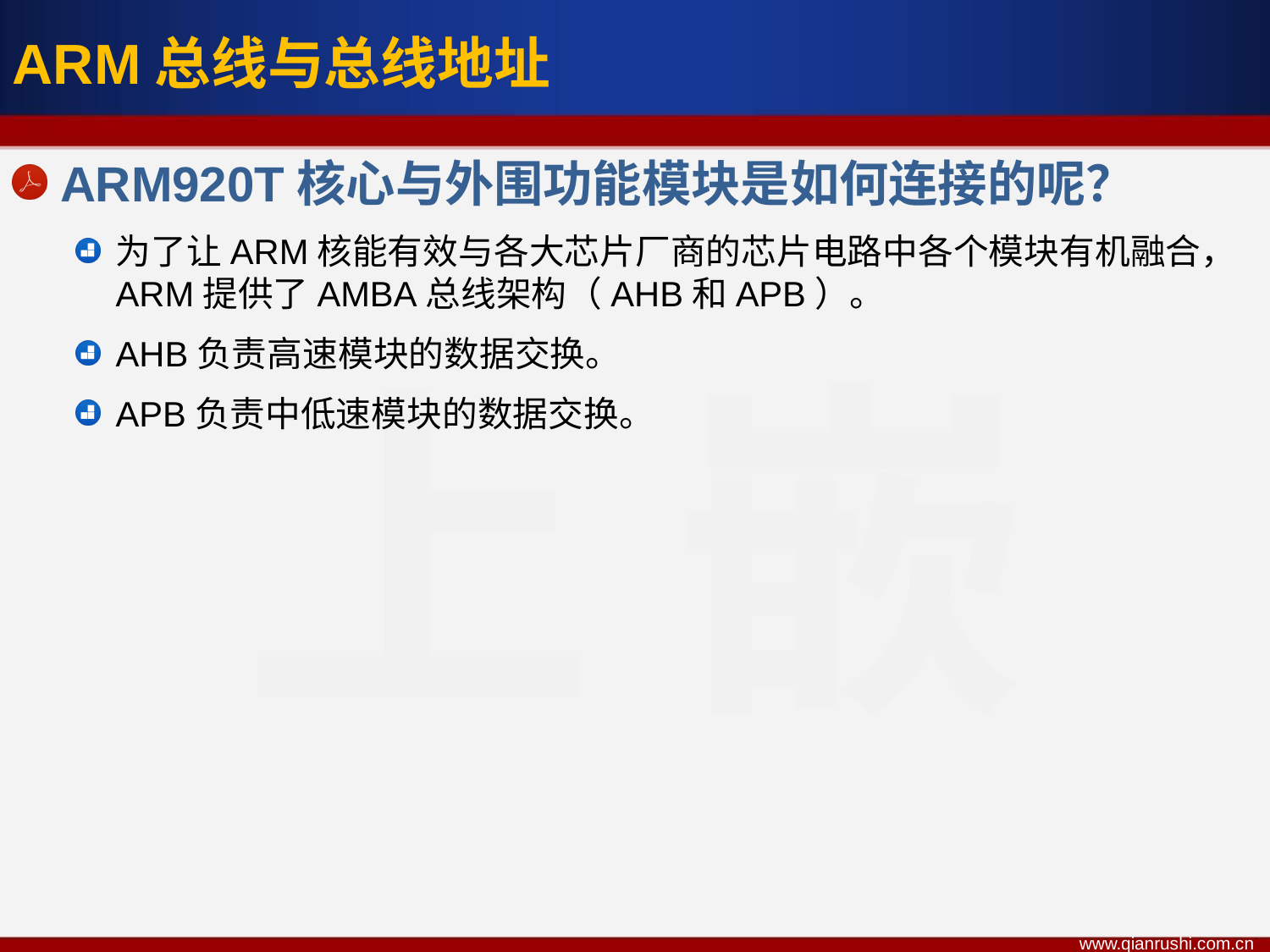

ARM总线与总线地址
ARM920T核心与外围功能模块是如何连接的呢？
为了让ARM核能有效与各大芯片厂商的芯片电路中各个模块有机融合，ARM提供了AMBA总线架构（AHB和APB）。
AHB负责高速模块的数据交换。
APB负责中低速模块的数据交换。